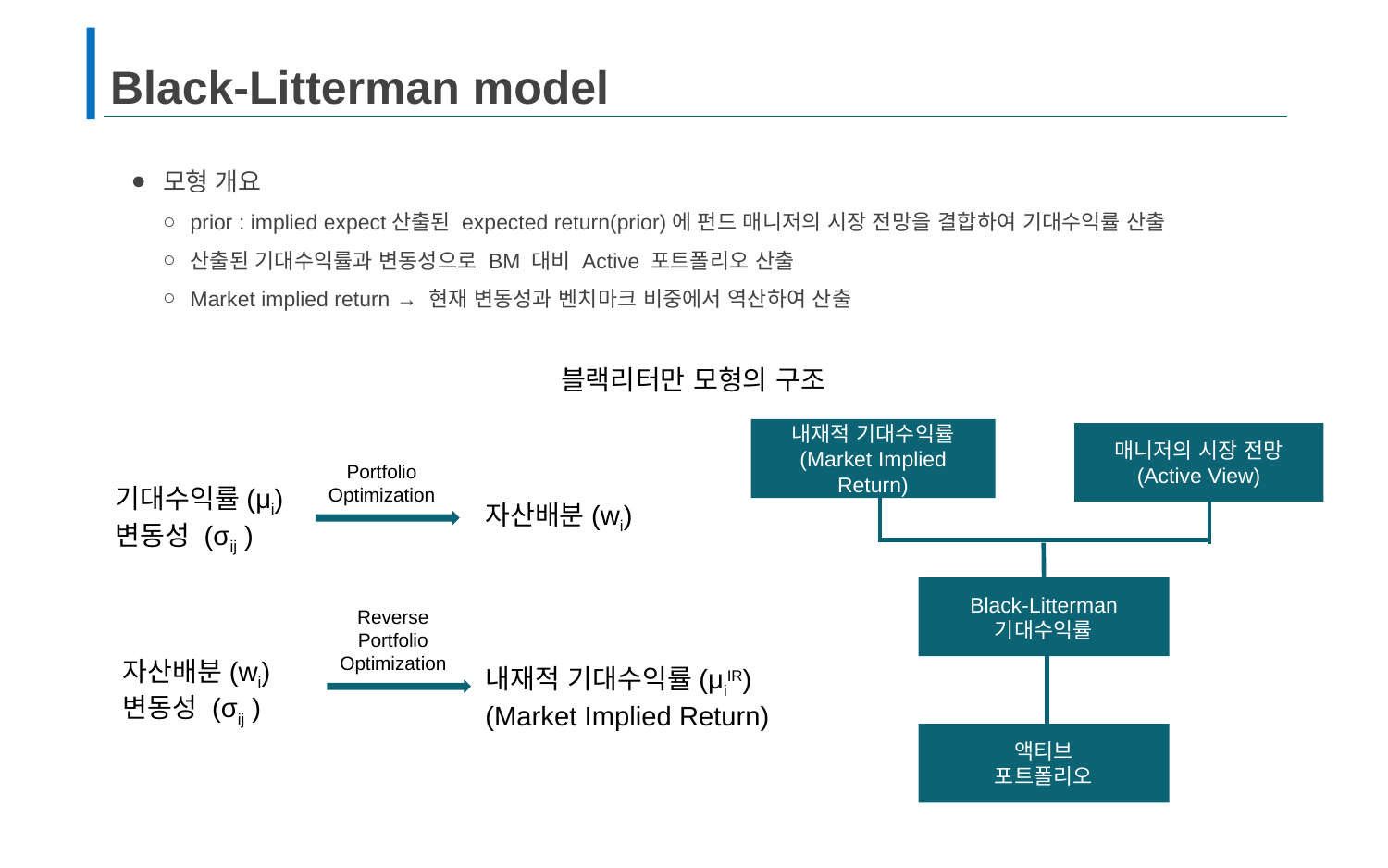

# Black-Litterman model
모형 개요
prior : implied expect산출된 expected return(prior)에 펀드 매니저의 시장 전망을 결합하여 기대수익률 산출
산출된 기대수익률과 변동성으로 BM 대비 Active 포트폴리오 산출
Market implied return → 현재 변동성과 벤치마크 비중에서 역산하여 산출
블랙리터만 모형의 구조
내재적 기대수익률
(Market Implied Return)
매니저의 시장 전망
(Active View)
Black-Litterman
기대수익률
액티브
포트폴리오
Portfolio
Optimization
기대수익률(μi)
변동성 (σij )
자산배분(wi)

Reverse
Portfolio
Optimization
자산배분(wi)
변동성 (σij )
내재적 기대수익률(μiIR)
(Market Implied Return)